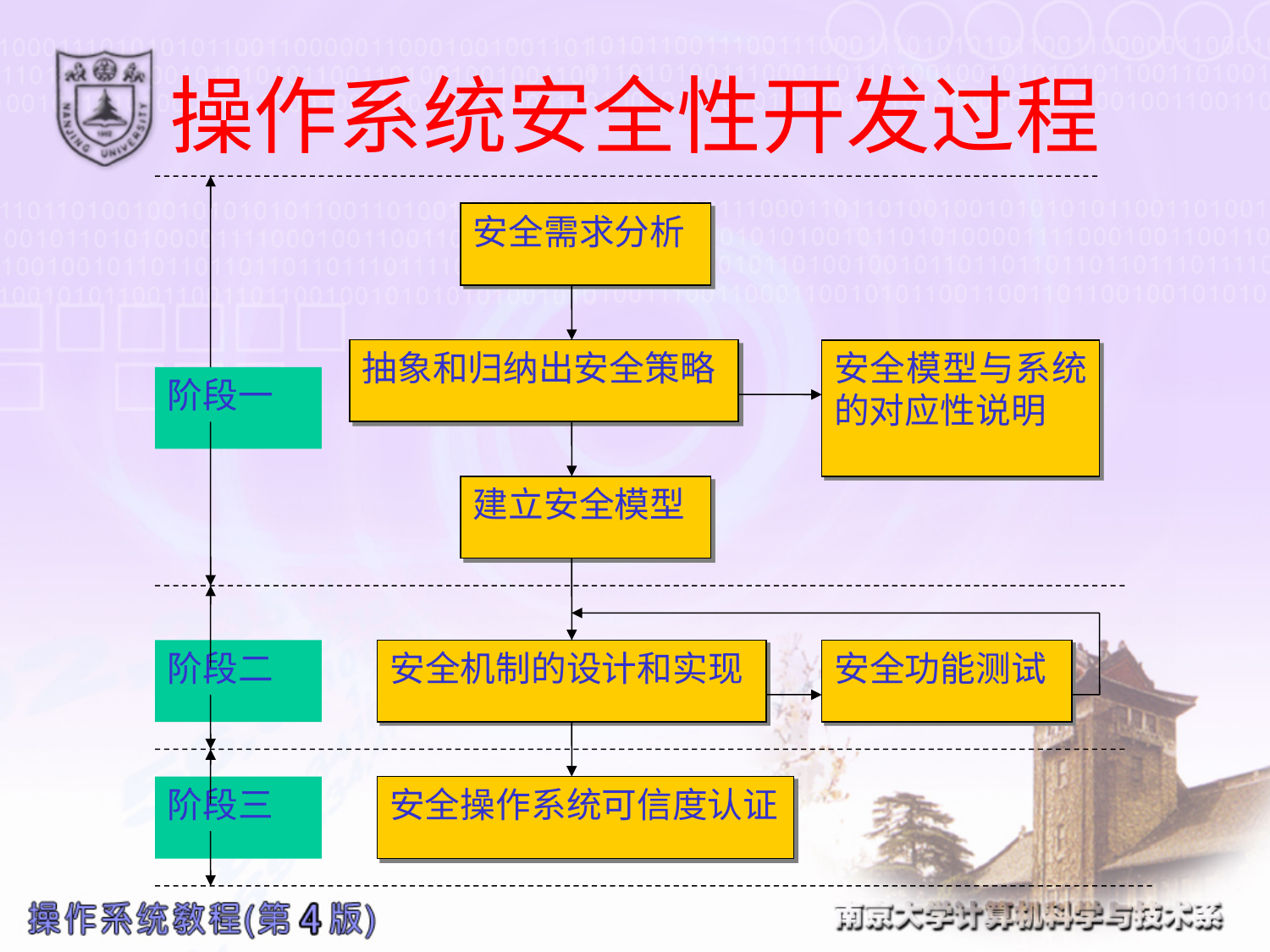

# 操作系统安全性开发过程

安全需求分析

抽象和归纳出安全策略
安全模型与系统的对应性说明
阶段一

建立安全模型

阶段二
安全机制的设计和实现
安全功能测试

阶段三
安全操作系统可信度认证